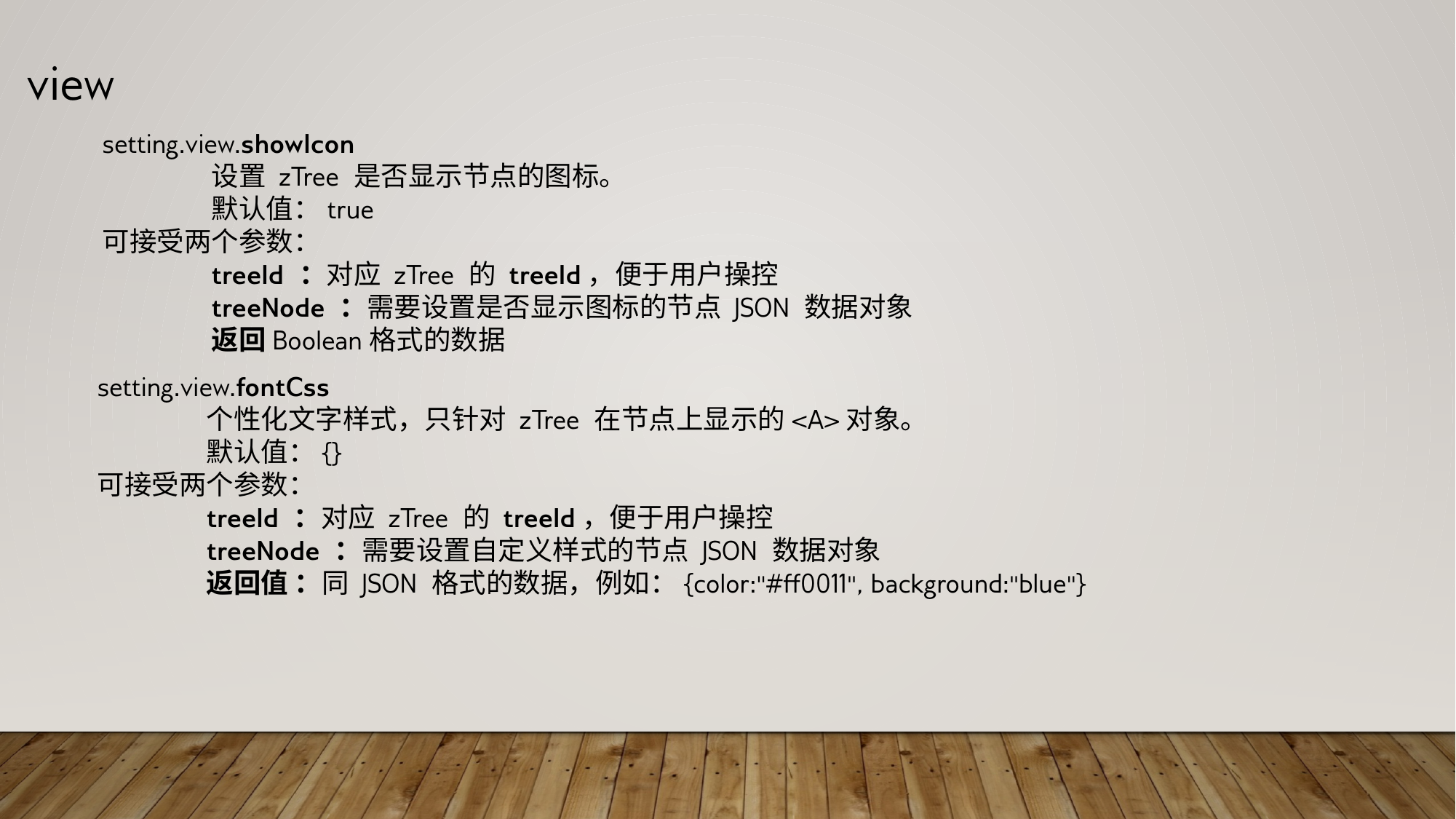

view
setting.view.showIcon
	设置 zTree 是否显示节点的图标。
	默认值：true
可接受两个参数：
	treeId ：对应 zTree 的 treeId，便于用户操控
	treeNode ：需要设置是否显示图标的节点 JSON 数据对象
	返回Boolean格式的数据
setting.view.fontCss
	个性化文字样式，只针对 zTree 在节点上显示的<A>对象。
	默认值：{}
可接受两个参数：
	treeId ：对应 zTree 的 treeId，便于用户操控
	treeNode ：需要设置自定义样式的节点 JSON 数据对象
	返回值 ：同 JSON 格式的数据，例如：{color:"#ff0011", background:"blue"}